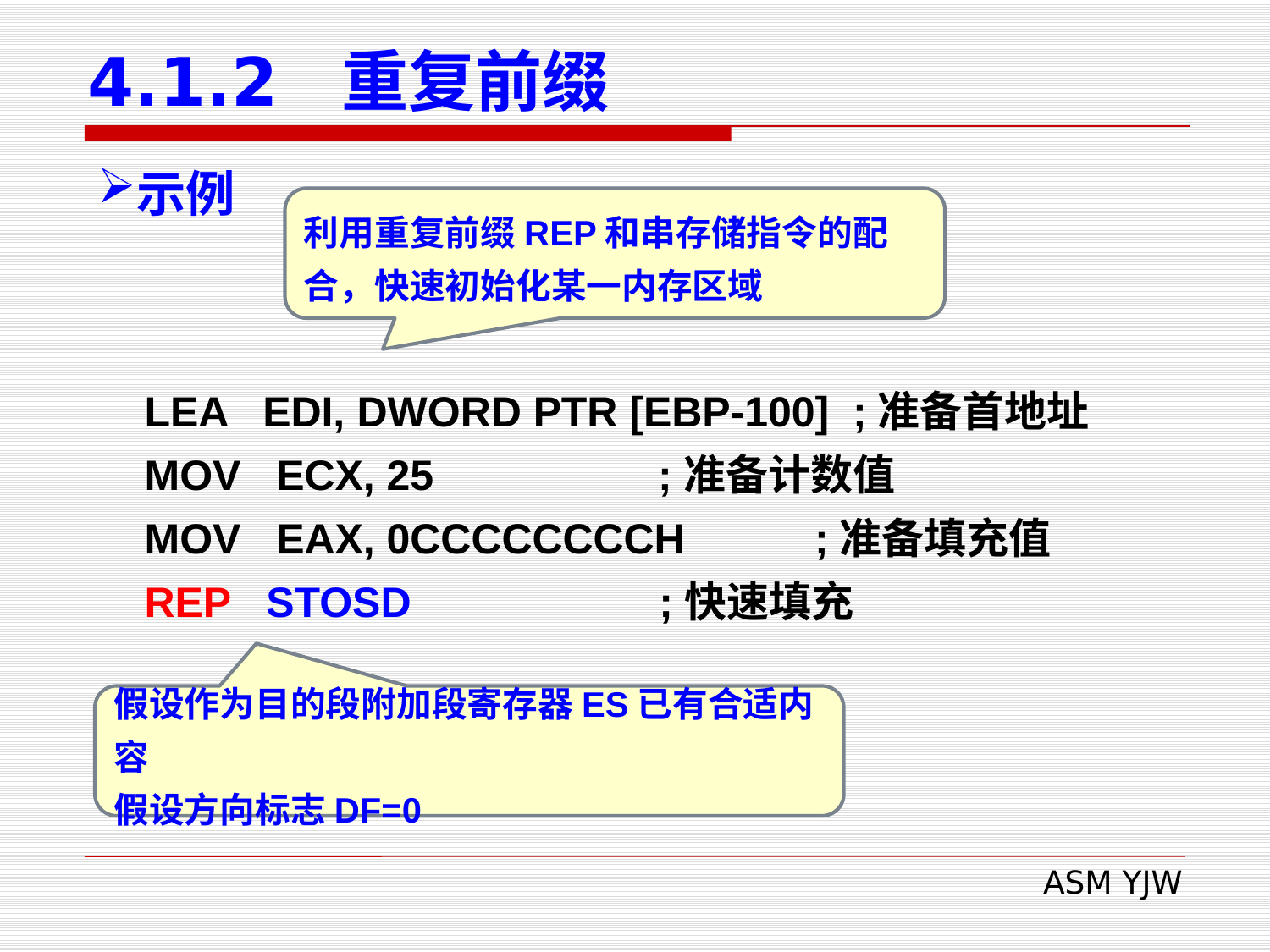

# 4.1.2  重复前缀
示例
利用重复前缀REP和串存储指令的配合，快速初始化某一内存区域
    LEA   EDI, DWORD PTR [EBP-100]  ;准备首地址
    MOV   ECX, 25                   ;准备计数值
    MOV   EAX, 0CCCCCCCCH           ;准备填充值
    REP   STOSD                     ;快速填充
假设作为目的段附加段寄存器ES已有合适内容
假设方向标志DF=0